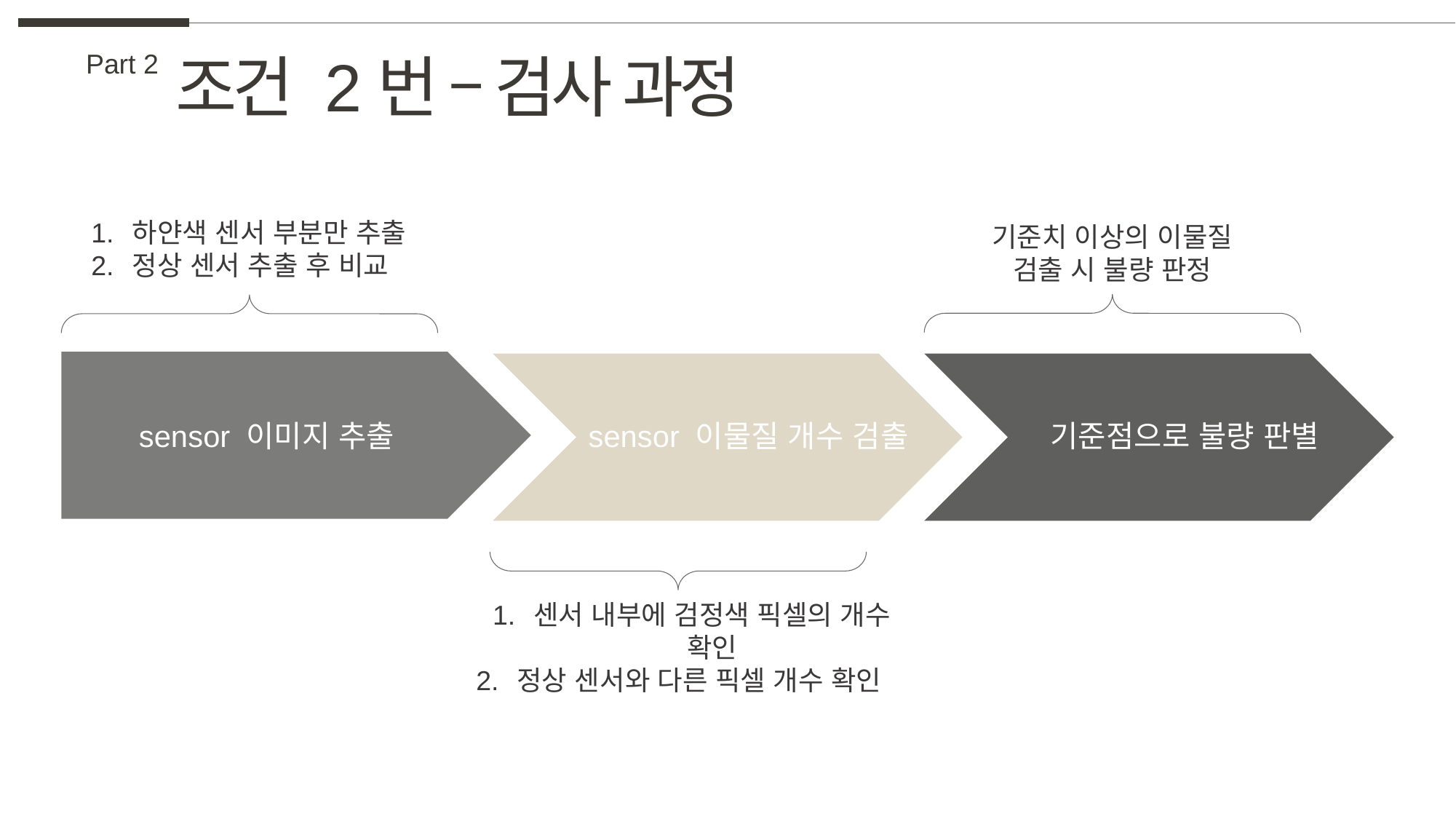

조건 2번 – 검사 과정
Part 2

하얀색 센서 부분만 추출
정상 센서 추출 후 비교
기준치 이상의 이물질 검출 시 불량 판정

sensor 이물질 개수 검출
기준점으로 불량 판별
sensor 이미지 추출
내용을 입력하세요
센서 내부에 검정색 픽셀의 개수 확인
정상 센서와 다른 픽셀 개수 확인